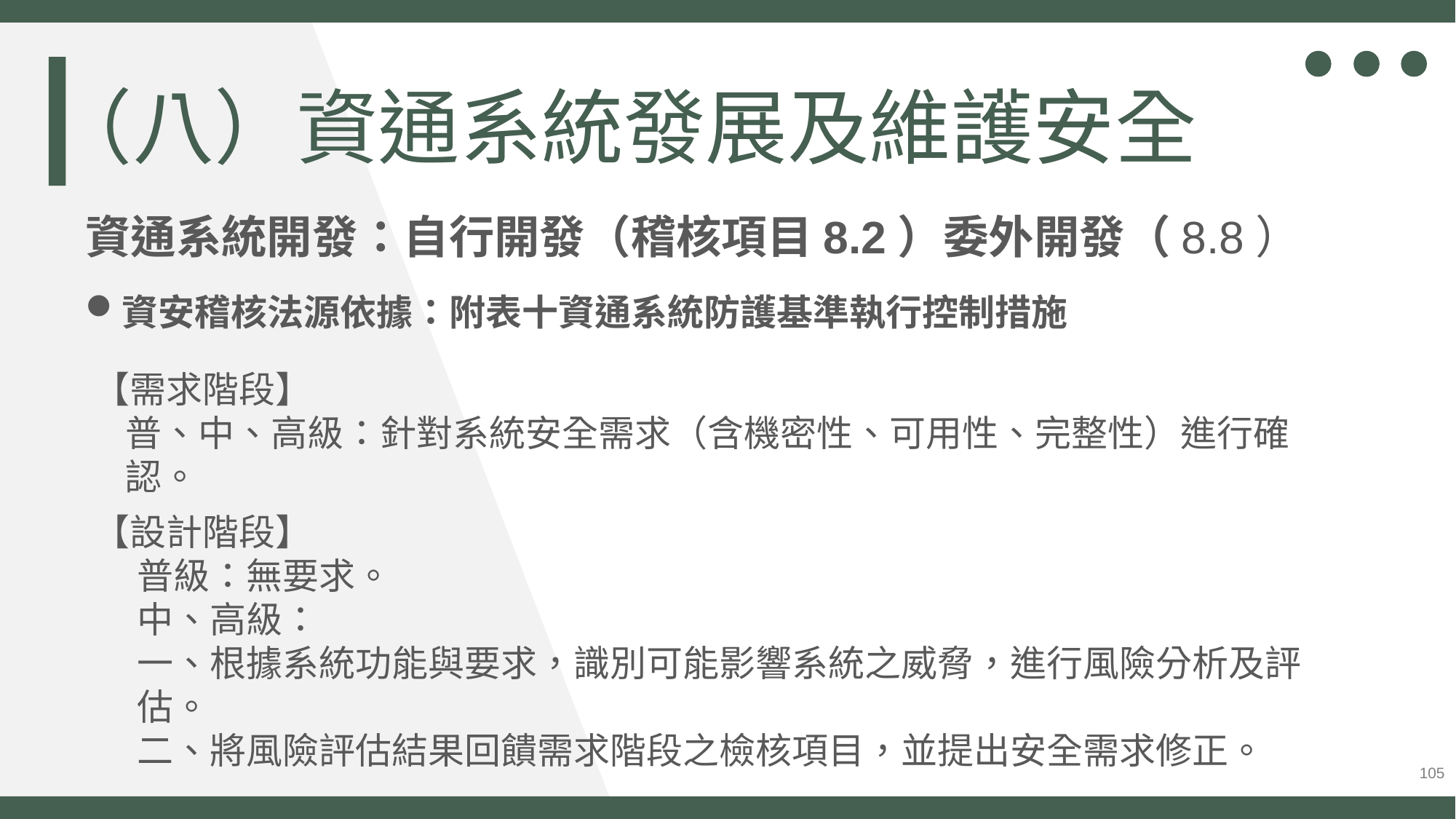

（八）資通系統發展及維護安全
資通系統開發：自行開發（稽核項目8.2）委外開發（8.8）
資安稽核法源依據：附表十資通系統防護基準執行控制措施
【需求階段】
普、中、高級：針對系統安全需求（含機密性、可用性、完整性）進行確認。
【設計階段】
普級：無要求。
中、高級：
一、根據系統功能與要求，識別可能影響系統之威脅，進行風險分析及評估。
二、將風險評估結果回饋需求階段之檢核項目，並提出安全需求修正。
105